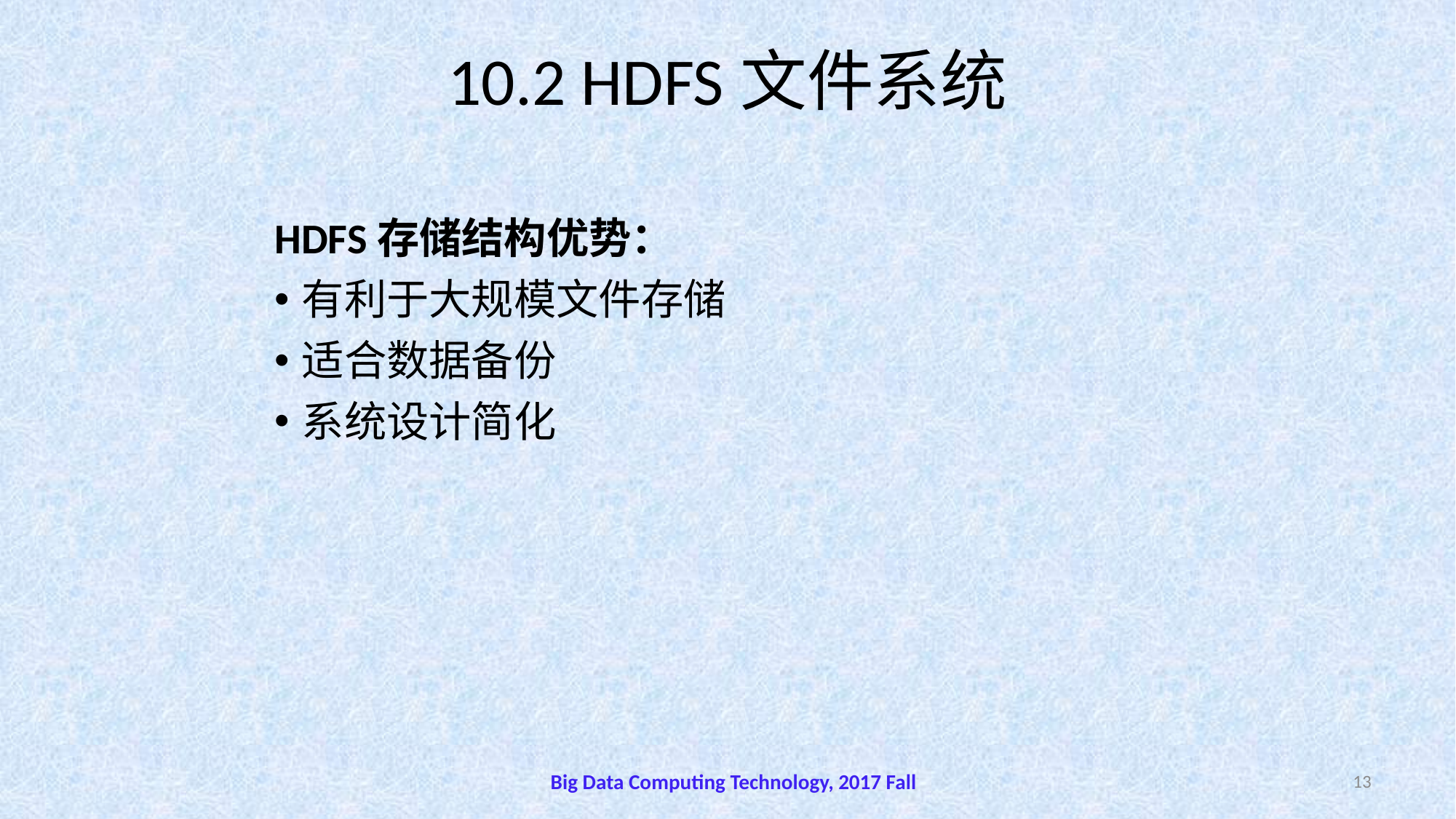

# 10.2 HDFS文件系统
HDFS存储结构优势：
有利于大规模文件存储
适合数据备份
系统设计简化
Big Data Computing Technology, 2017 Fall
13